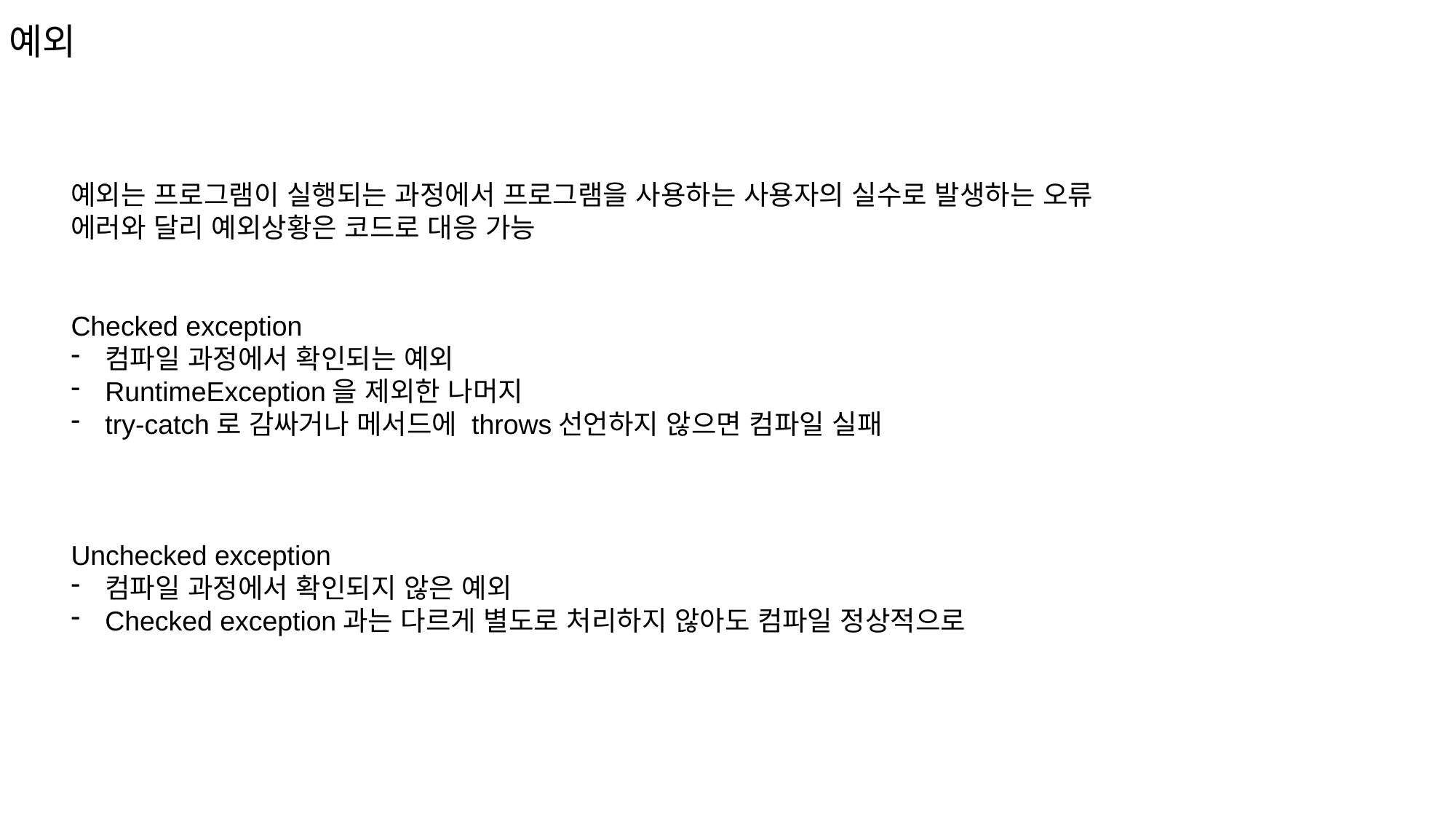

예외
예외는 프로그램이 실행되는 과정에서 프로그램을 사용하는 사용자의 실수로 발생하는 오류
에러와 달리 예외상황은 코드로 대응 가능

Checked exception
컴파일 과정에서 확인되는 예외
RuntimeException을 제외한 나머지
try-catch로 감싸거나 메서드에 throws선언하지 않으면 컴파일 실패

Unchecked exception
컴파일 과정에서 확인되지 않은 예외
Checked exception과는 다르게 별도로 처리하지 않아도 컴파일 정상적으로